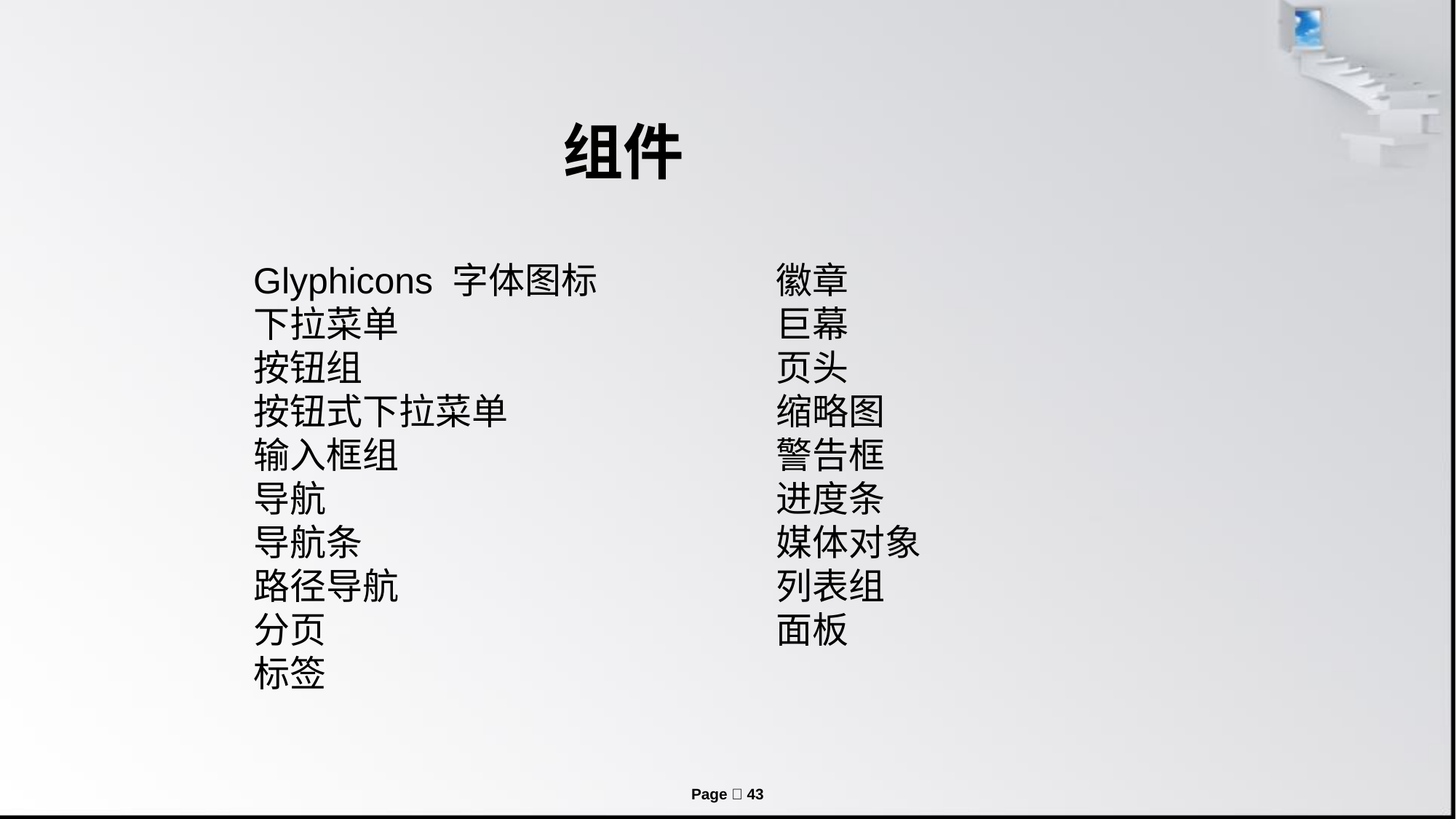

# 组件
Glyphicons 字体图标
下拉菜单
按钮组
按钮式下拉菜单
输入框组
导航
导航条
路径导航
分页
标签

徽章
巨幕
页头
缩略图
警告框
进度条
媒体对象
列表组
面板